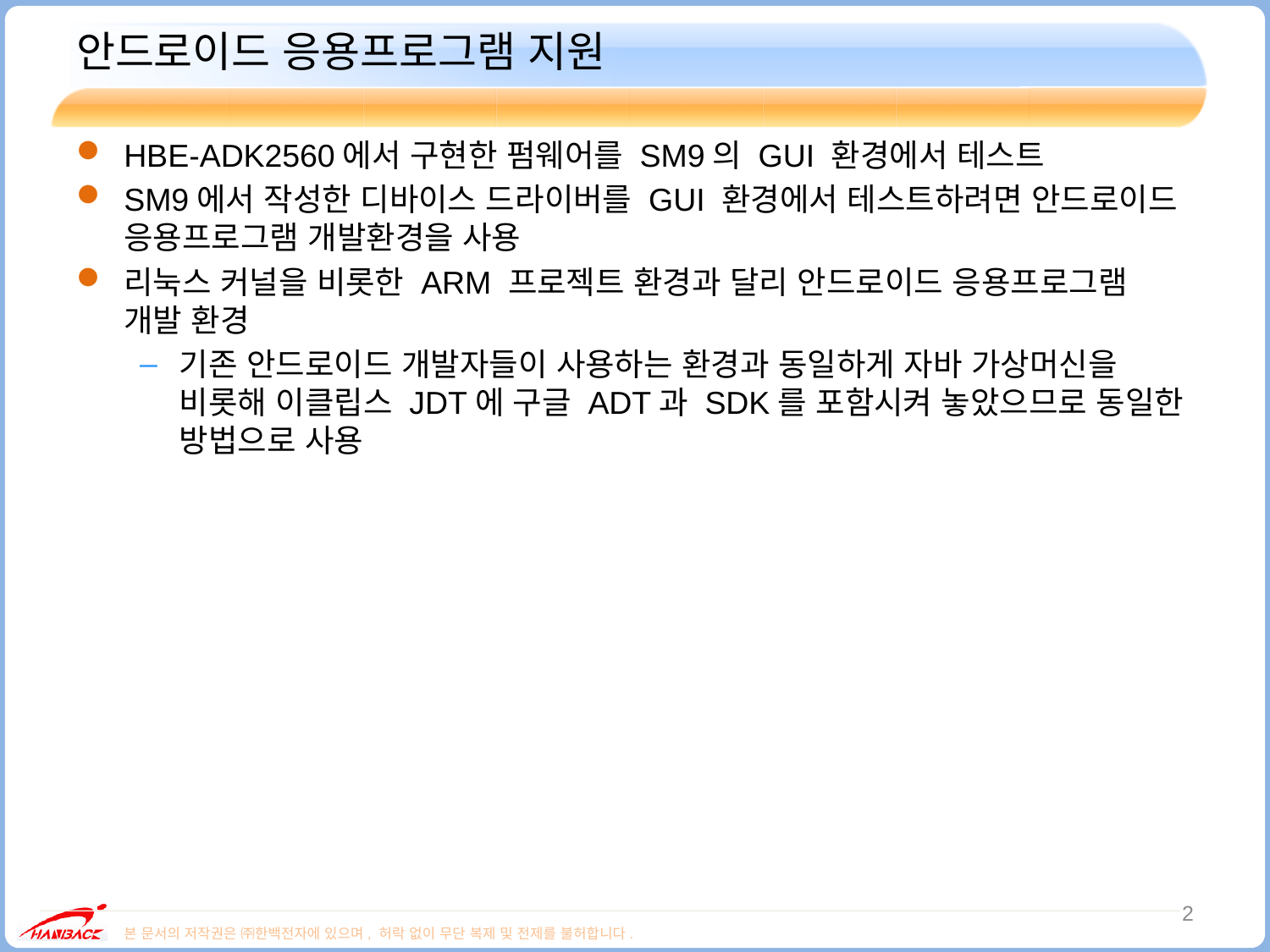

# 안드로이드 응용프로그램 지원
HBE-ADK2560에서 구현한 펌웨어를 SM9의 GUI 환경에서 테스트
SM9에서 작성한 디바이스 드라이버를 GUI 환경에서 테스트하려면 안드로이드 응용프로그램 개발환경을 사용
리눅스 커널을 비롯한 ARM 프로젝트 환경과 달리 안드로이드 응용프로그램 개발 환경
기존 안드로이드 개발자들이 사용하는 환경과 동일하게 자바 가상머신을 비롯해 이클립스 JDT에 구글 ADT과 SDK를 포함시켜 놓았으므로 동일한 방법으로 사용
2